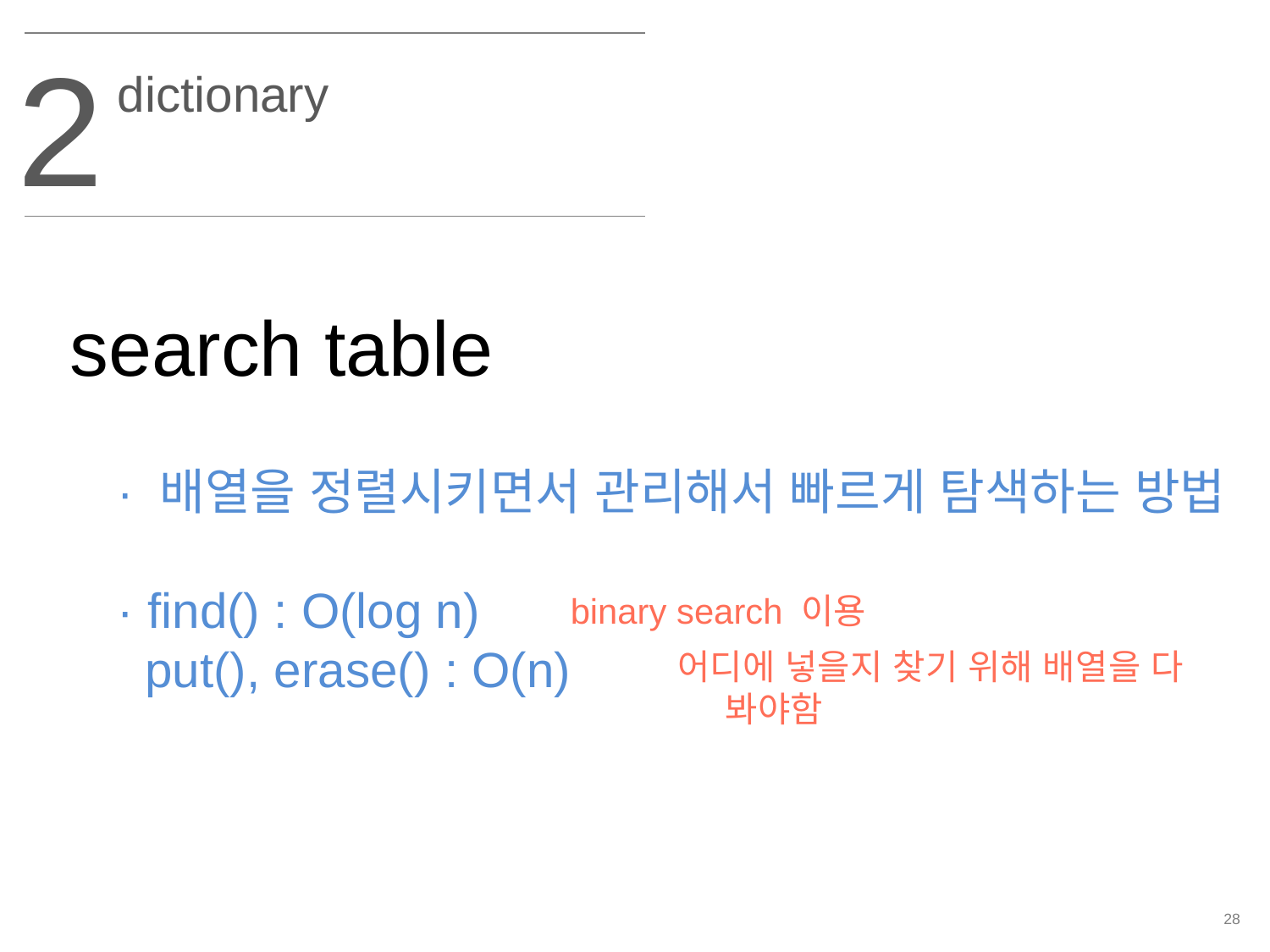

2
dictionary
search table
· 배열을 정렬시키면서 관리해서 빠르게 탐색하는 방법

· find() : O(log n)
  put(), erase() : O(n)
binary search 이용
어디에 넣을지 찾기 위해 배열을 다 봐야함